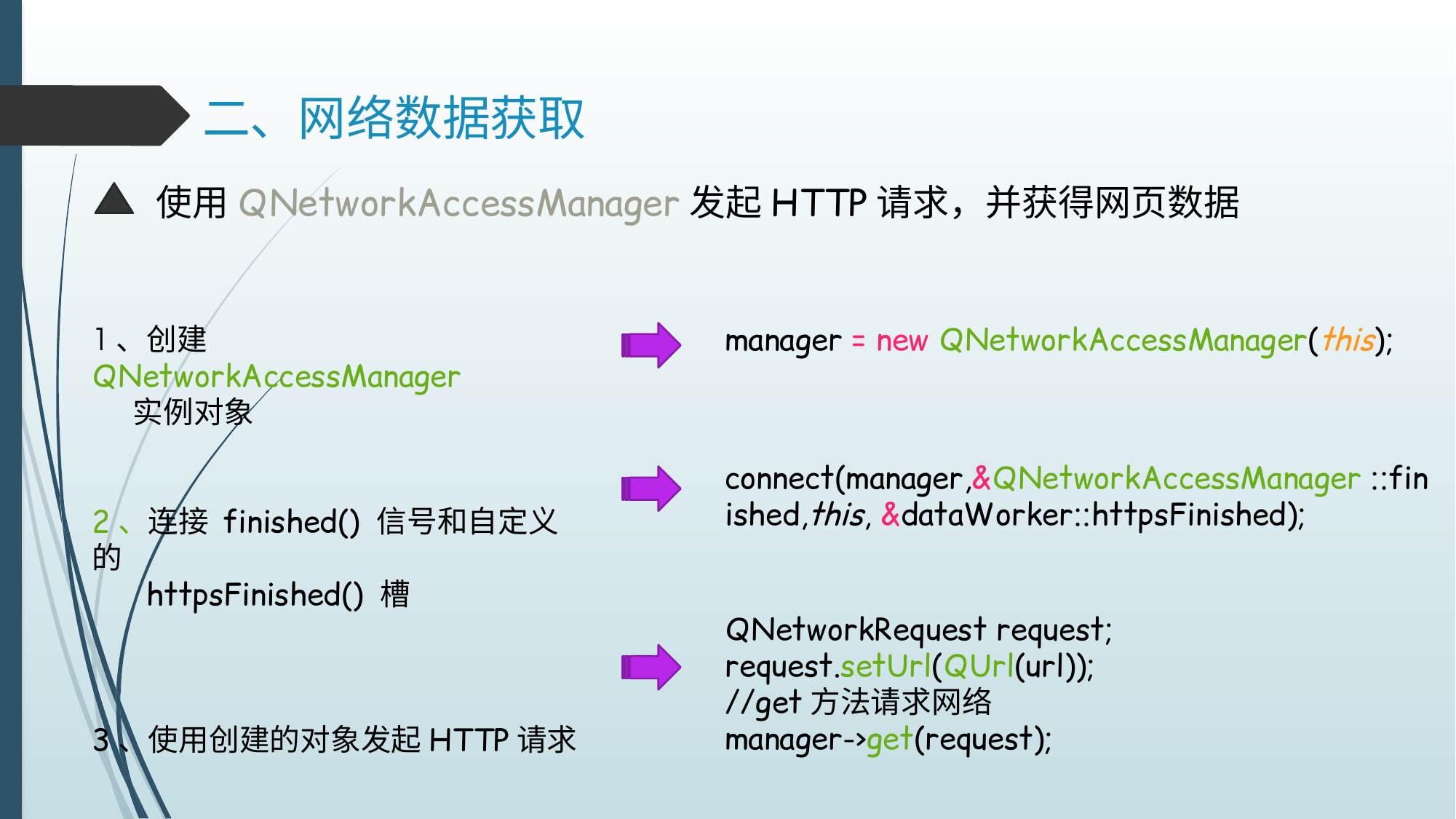

# 二、网络数据获取
使用QNetworkAccessManager发起HTTP请求，并获得网页数据

1、创建QNetworkAccessManager
     实例对象

2、连接 finished() 信号和自定义的
      httpsFinished() 槽

3、使用创建的对象发起HTTP请求

manager = new QNetworkAccessManager(this);

connect(manager,&QNetworkAccessManager ::finished,this, &dataWorker::httpsFinished);

QNetworkRequest request;
request.setUrl(QUrl(url));
//get方法请求网络
manager->get(request);